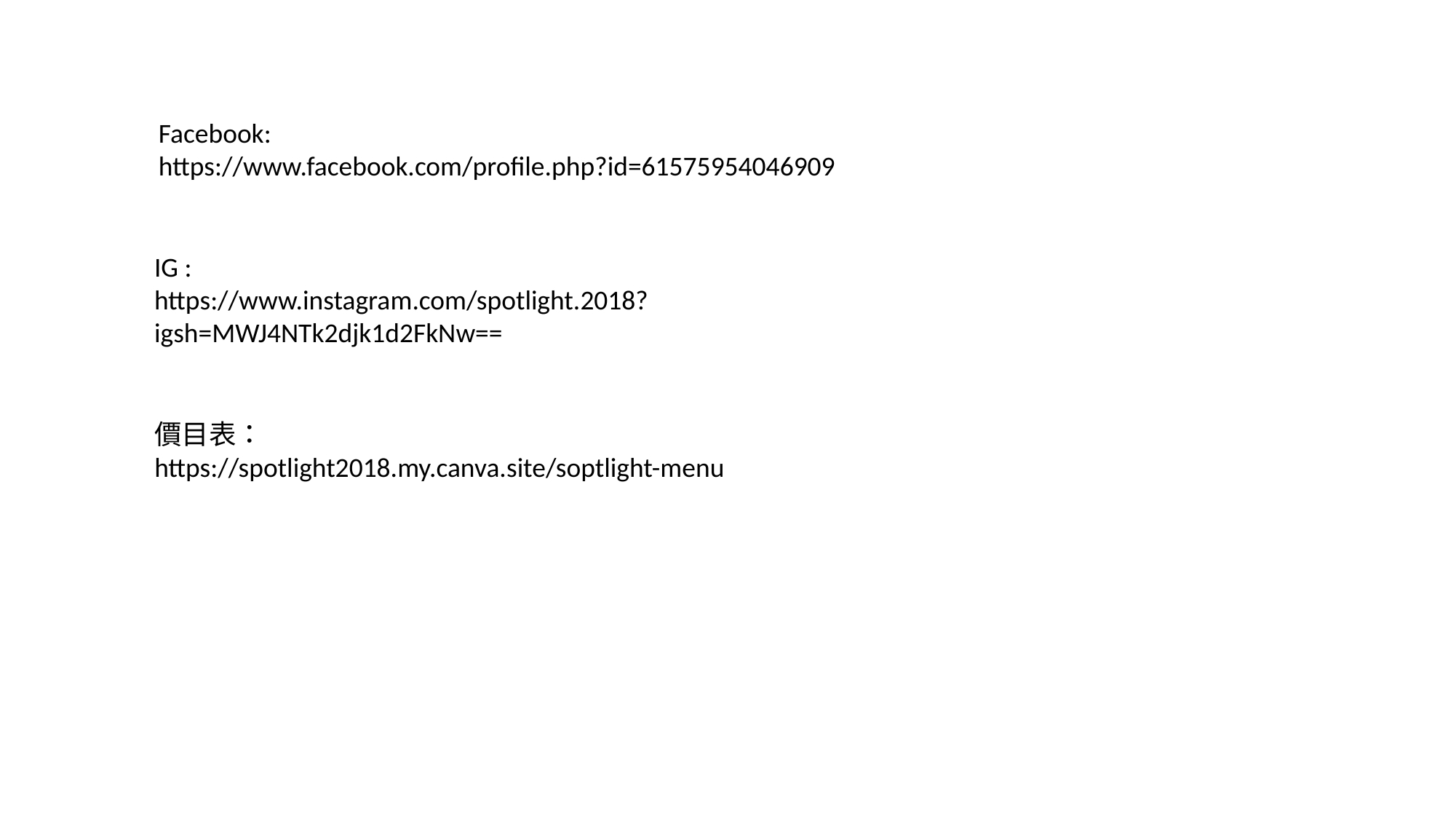

Facebook:
https://www.facebook.com/profile.php?id=61575954046909
IG :
https://www.instagram.com/spotlight.2018?igsh=MWJ4NTk2djk1d2FkNw==
價目表：
https://spotlight2018.my.canva.site/soptlight-menu